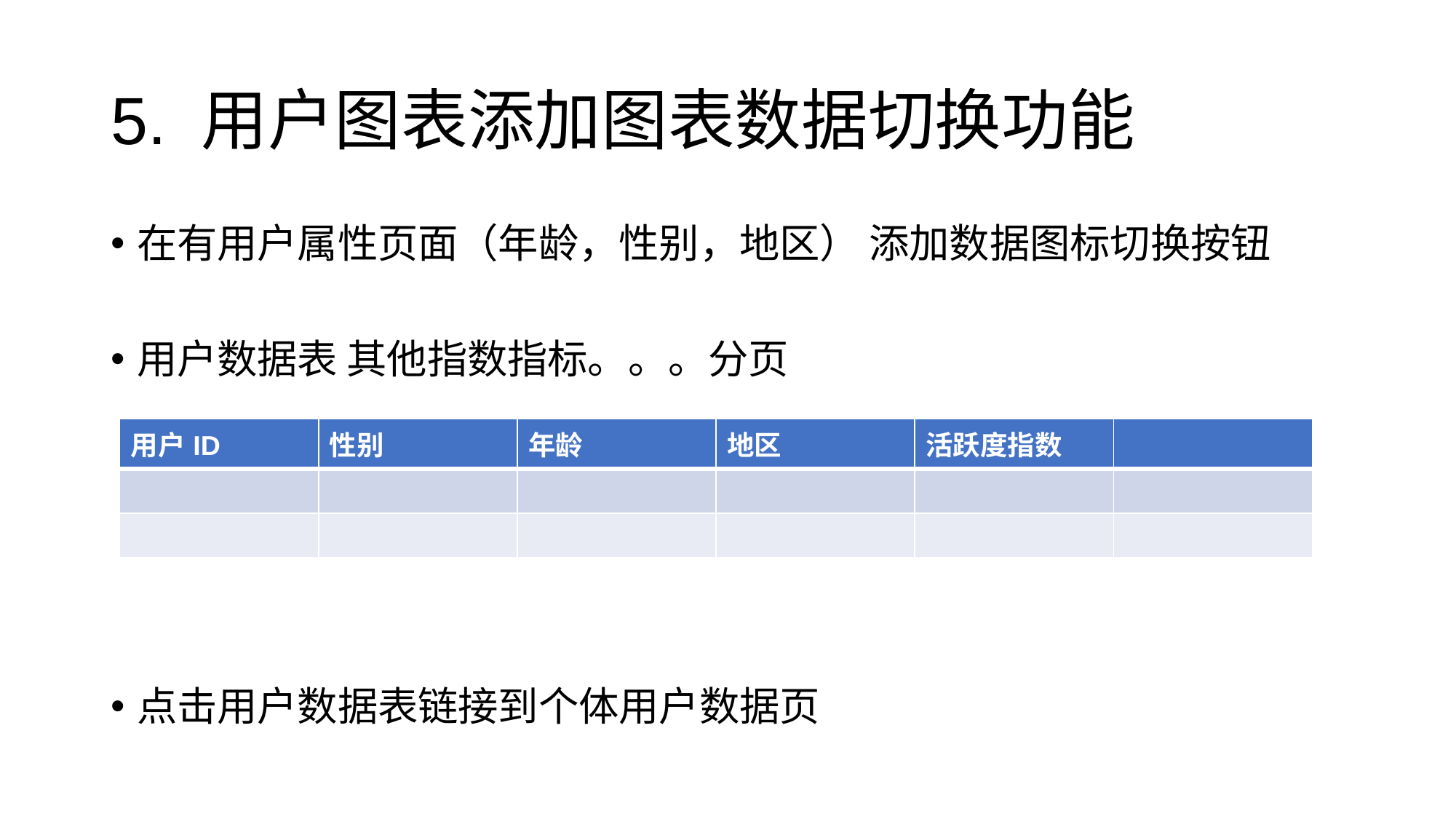

# 5. 用户图表添加图表数据切换功能
在有用户属性页面（年龄，性别，地区） 添加数据图标切换按钮

用户数据表 其他指数指标。。。分页

点击用户数据表链接到个体用户数据页
| 用户ID | 性别 | 年龄 | 地区 | 活跃度指数 |  |
| --- | --- | --- | --- | --- | --- |
|  |  |  |  |  |  |
|  |  |  |  |  |  |